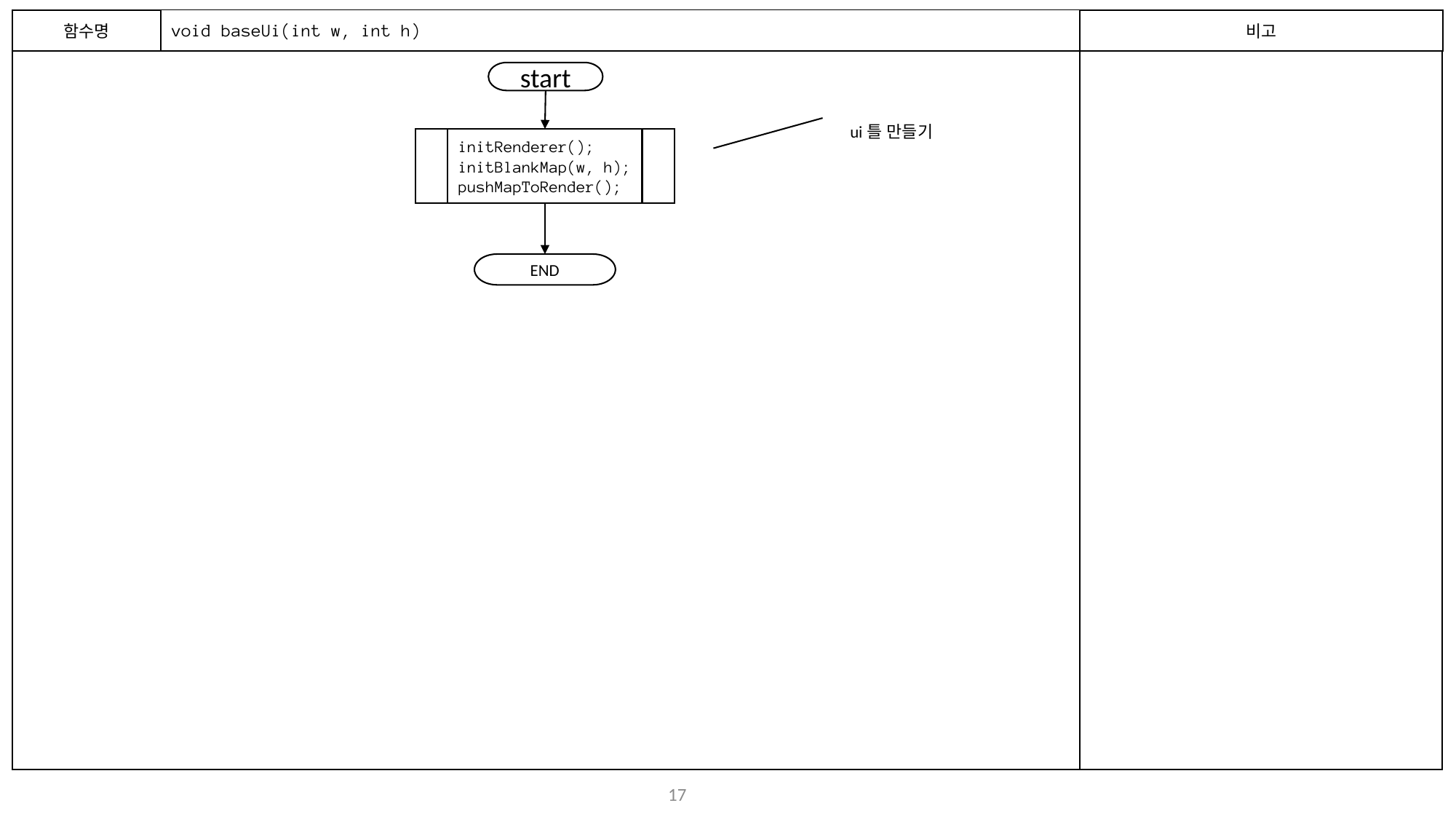

함수명
# void baseUi(int w, int h)
비고

start
ui틀 만들기
initRenderer();
initBlankMap(w, h);
pushMapToRender();
END
17